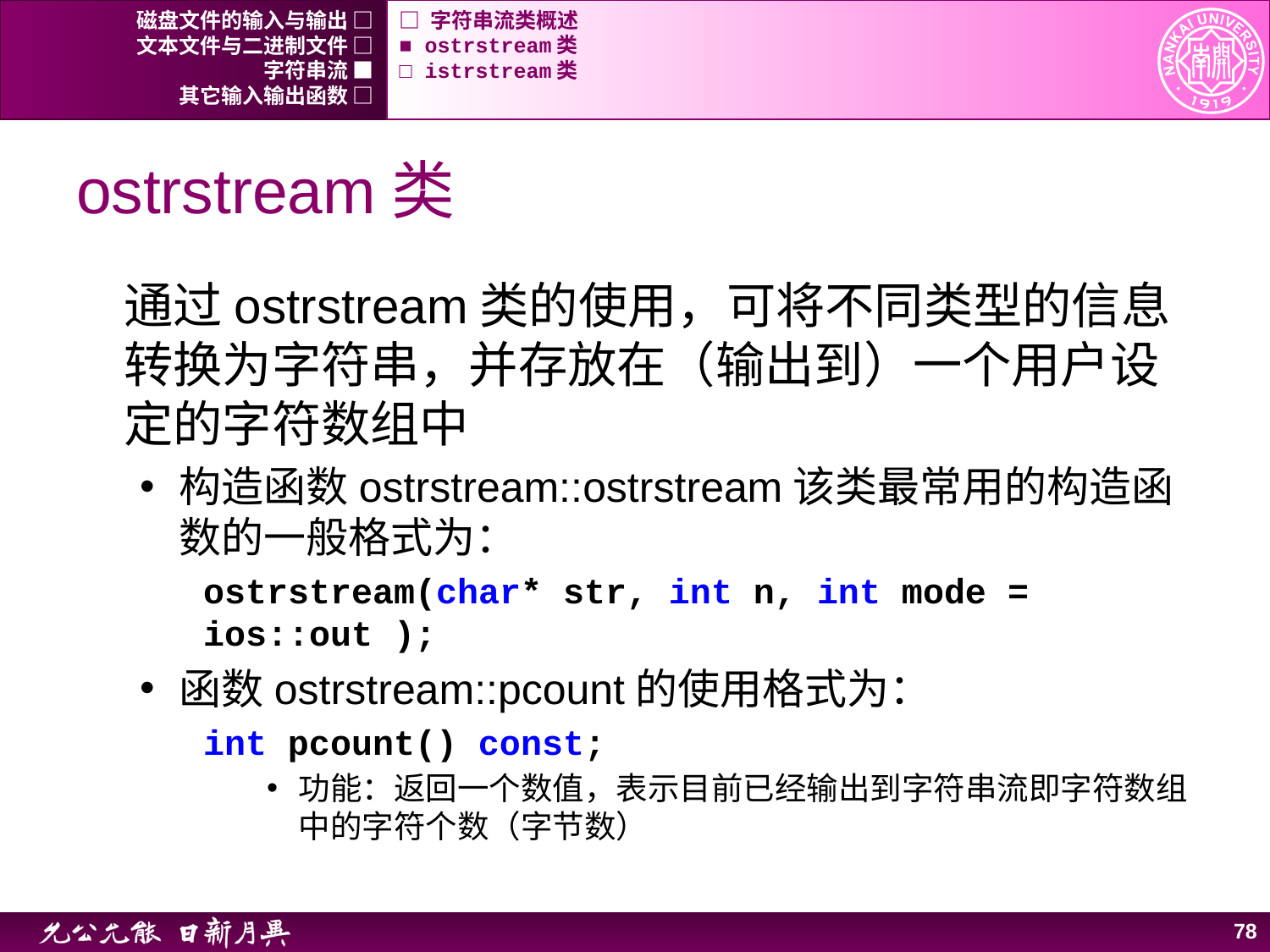

磁盘文件的输入与输出 □
□ 字符串流类概述
文本文件与二进制文件 □
■ ostrstream类
字符串流 ■
□ istrstream类
其它输入输出函数 □
# ostrstream类
通过ostrstream类的使用，可将不同类型的信息转换为字符串，并存放在（输出到）一个用户设定的字符数组中
构造函数ostrstream::ostrstream该类最常用的构造函数的一般格式为：
ostrstream(char* str, int n, int mode = ios::out );
函数ostrstream::pcount的使用格式为：
int pcount() const;
功能：返回一个数值，表示目前已经输出到字符串流即字符数组中的字符个数（字节数）

78